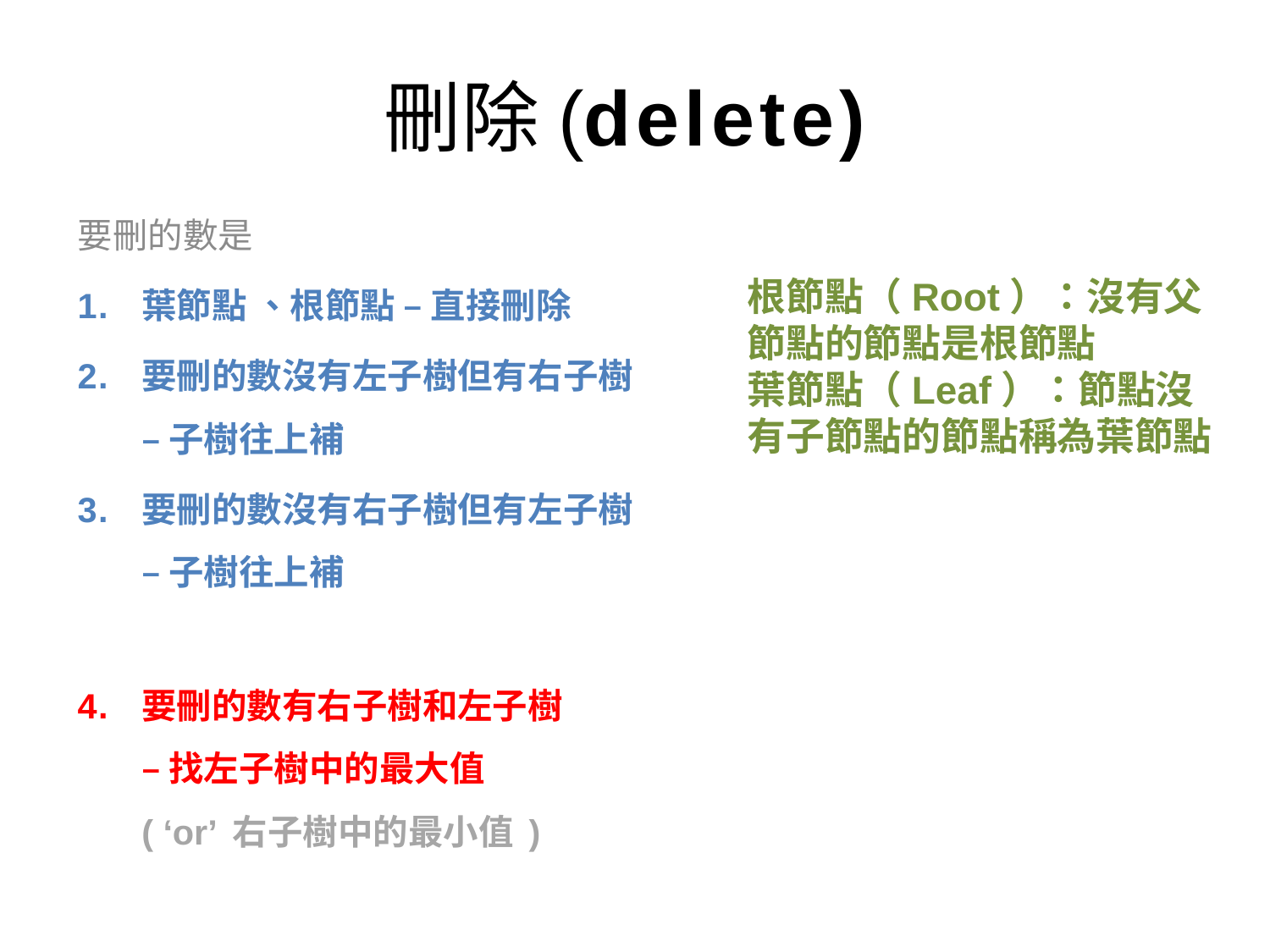

# 刪除(delete)
要刪的數是
葉節點 、根節點 – 直接刪除
要刪的數沒有左子樹但有右子樹
– 子樹往上補
要刪的數沒有右子樹但有左子樹
– 子樹往上補
要刪的數有右子樹和左子樹
– 找左子樹中的最大值
( ‘or’ 右子樹中的最小值 )

根節點（Root）：沒有父節點的節點是根節點
葉節點（Leaf）：節點沒有子節點的節點稱為葉節點